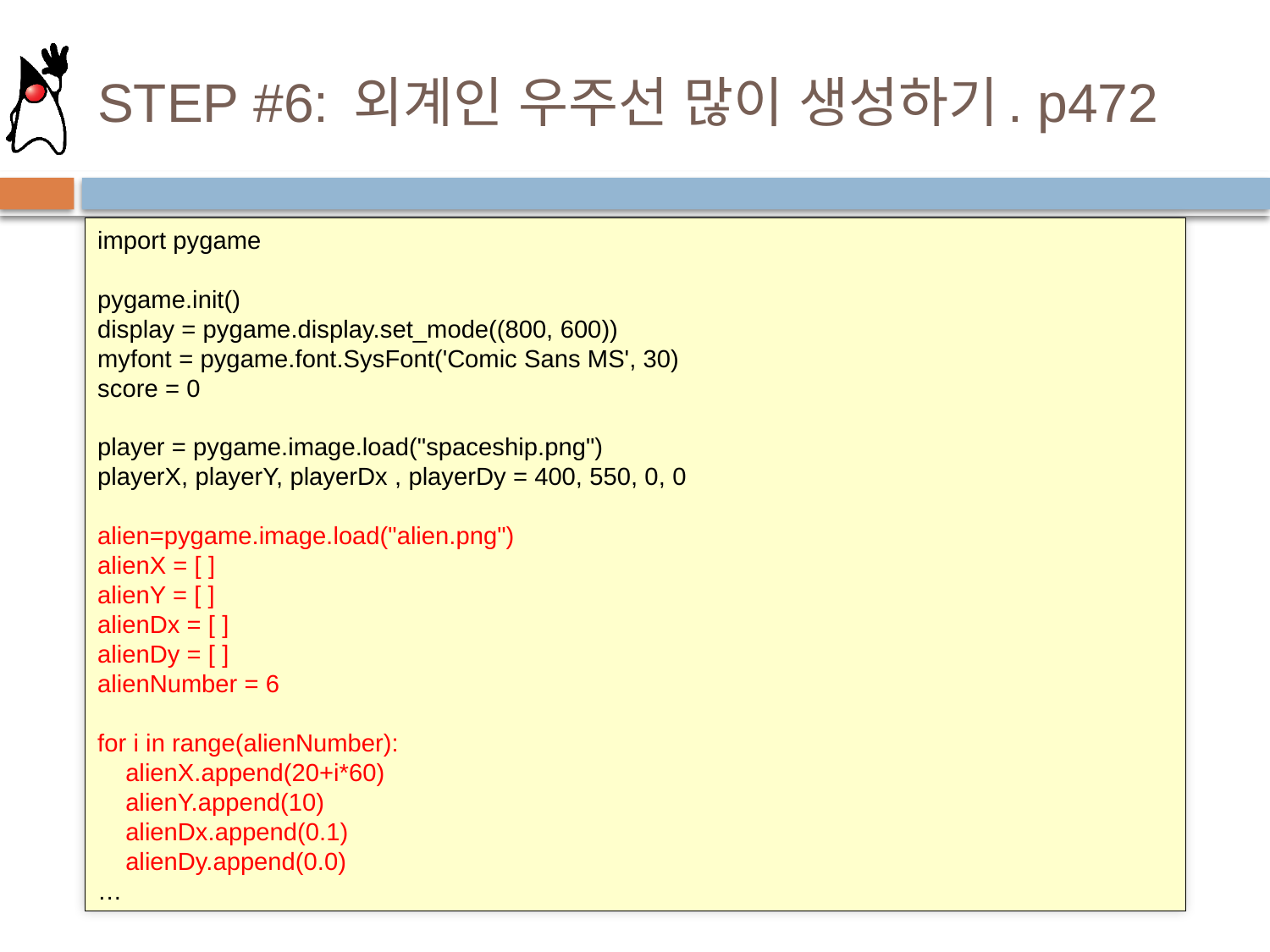

# STEP #6: 외계인 우주선 많이 생성하기. p472
import pygame

pygame.init()
display = pygame.display.set_mode((800, 600))
myfont = pygame.font.SysFont('Comic Sans MS', 30)
score = 0

player = pygame.image.load("spaceship.png")
playerX, playerY, playerDx , playerDy = 400, 550, 0, 0

alien=pygame.image.load("alien.png")
alienX = [ ]
alienY = [ ]
alienDx = [ ]
alienDy = [ ]
alienNumber = 6

for i in range(alienNumber):
    alienX.append(20+i*60)
    alienY.append(10)
    alienDx.append(0.1)
    alienDy.append(0.0)
…